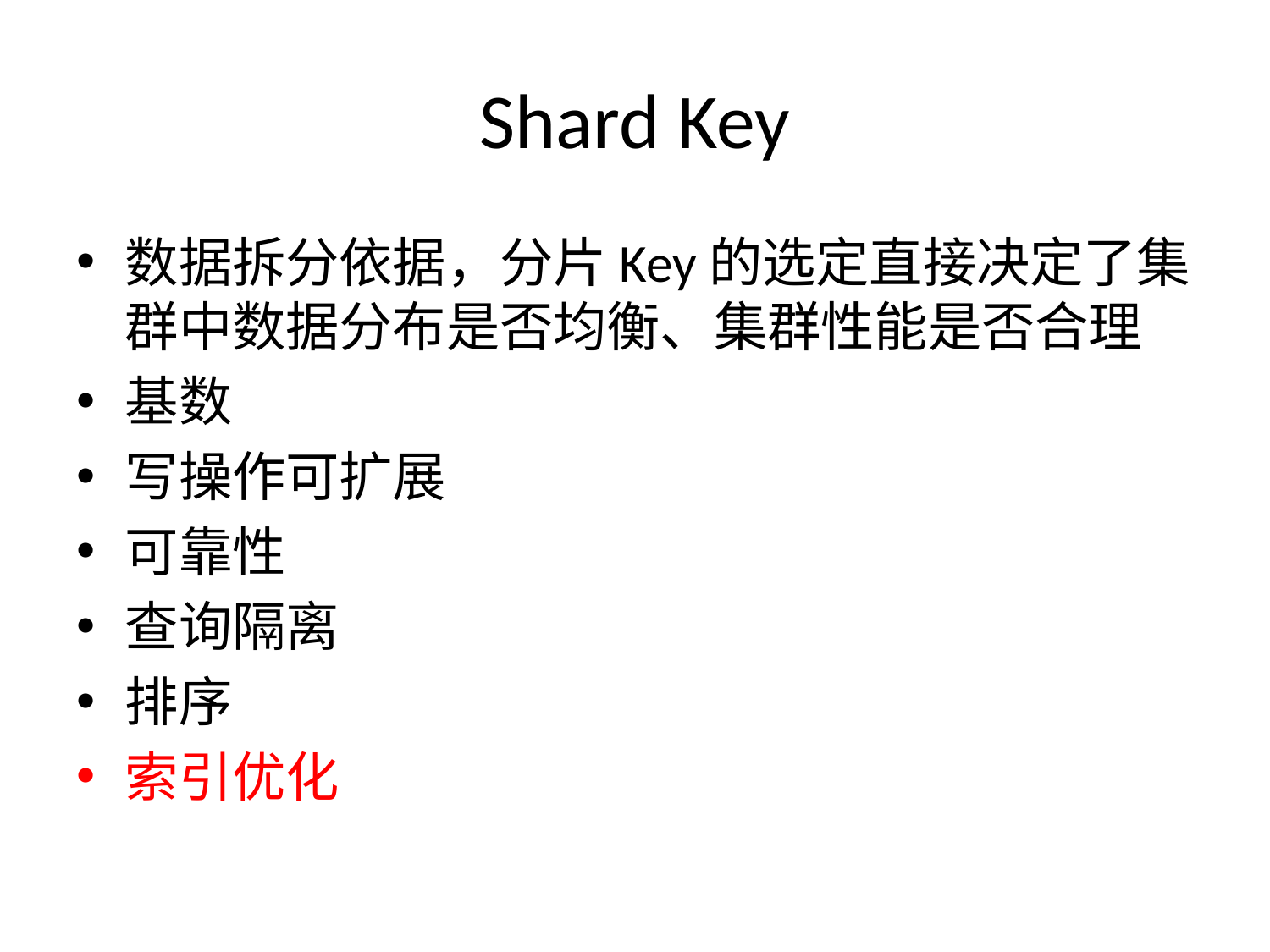

# Shard Key
数据拆分依据，分片Key的选定直接决定了集群中数据分布是否均衡、集群性能是否合理
基数
写操作可扩展
可靠性
查询隔离
排序
索引优化